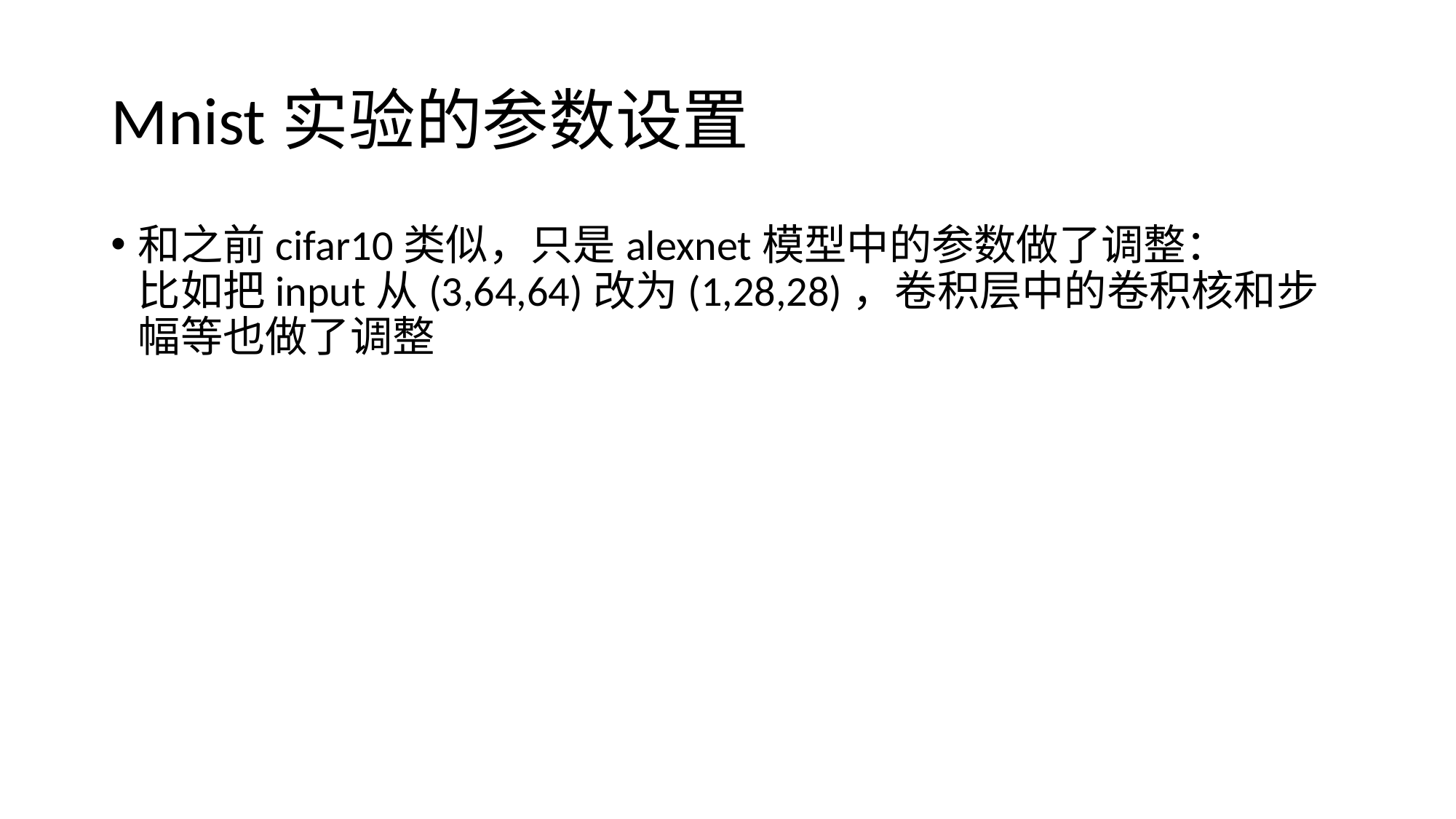

# Mnist实验的参数设置
和之前cifar10类似，只是alexnet模型中的参数做了调整：
比如把input从(3,64,64)改为(1,28,28)，卷积层中的卷积核和步幅等也做了调整